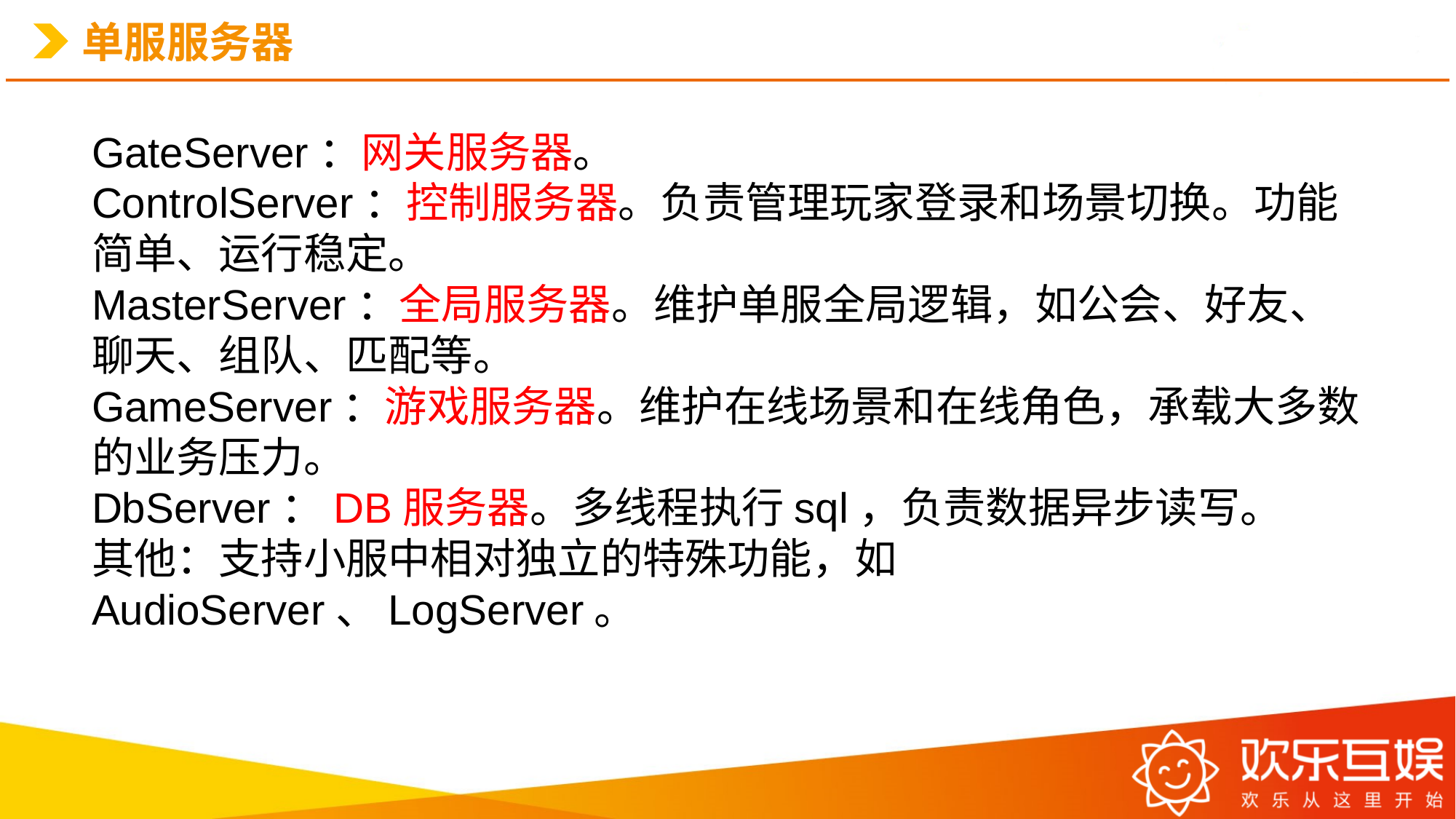

# 单服服务器
GateServer：网关服务器。
ControlServer：控制服务器。负责管理玩家登录和场景切换。功能简单、运行稳定。
MasterServer：全局服务器。维护单服全局逻辑，如公会、好友、聊天、组队、匹配等。
GameServer：游戏服务器。维护在线场景和在线角色，承载大多数的业务压力。
DbServer：DB服务器。多线程执行sql，负责数据异步读写。
其他：支持小服中相对独立的特殊功能，如AudioServer、LogServer。